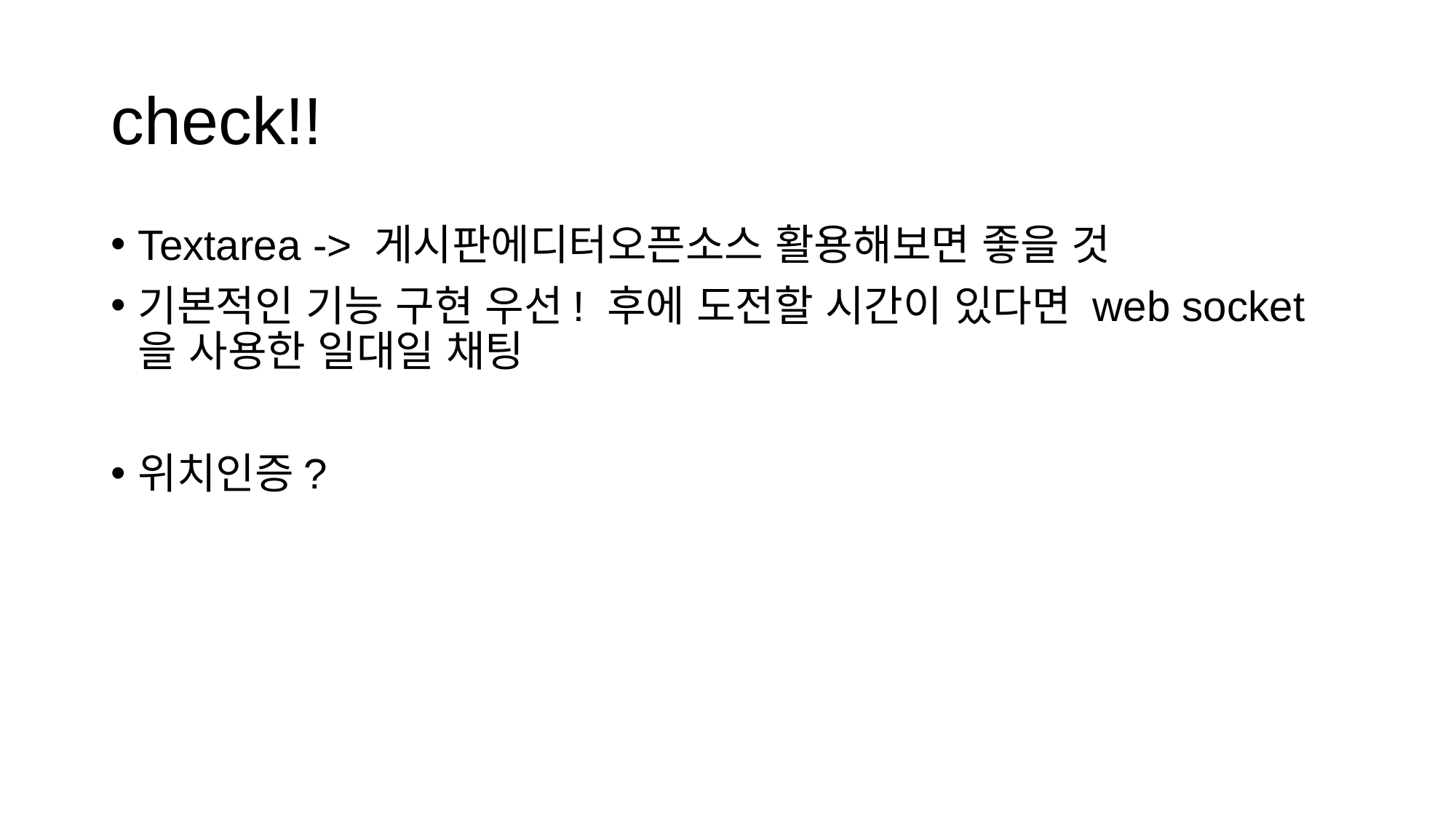

# check!!
Textarea -> 게시판에디터오픈소스 활용해보면 좋을 것
기본적인 기능 구현 우선! 후에 도전할 시간이 있다면 web socket을 사용한 일대일 채팅

위치인증?